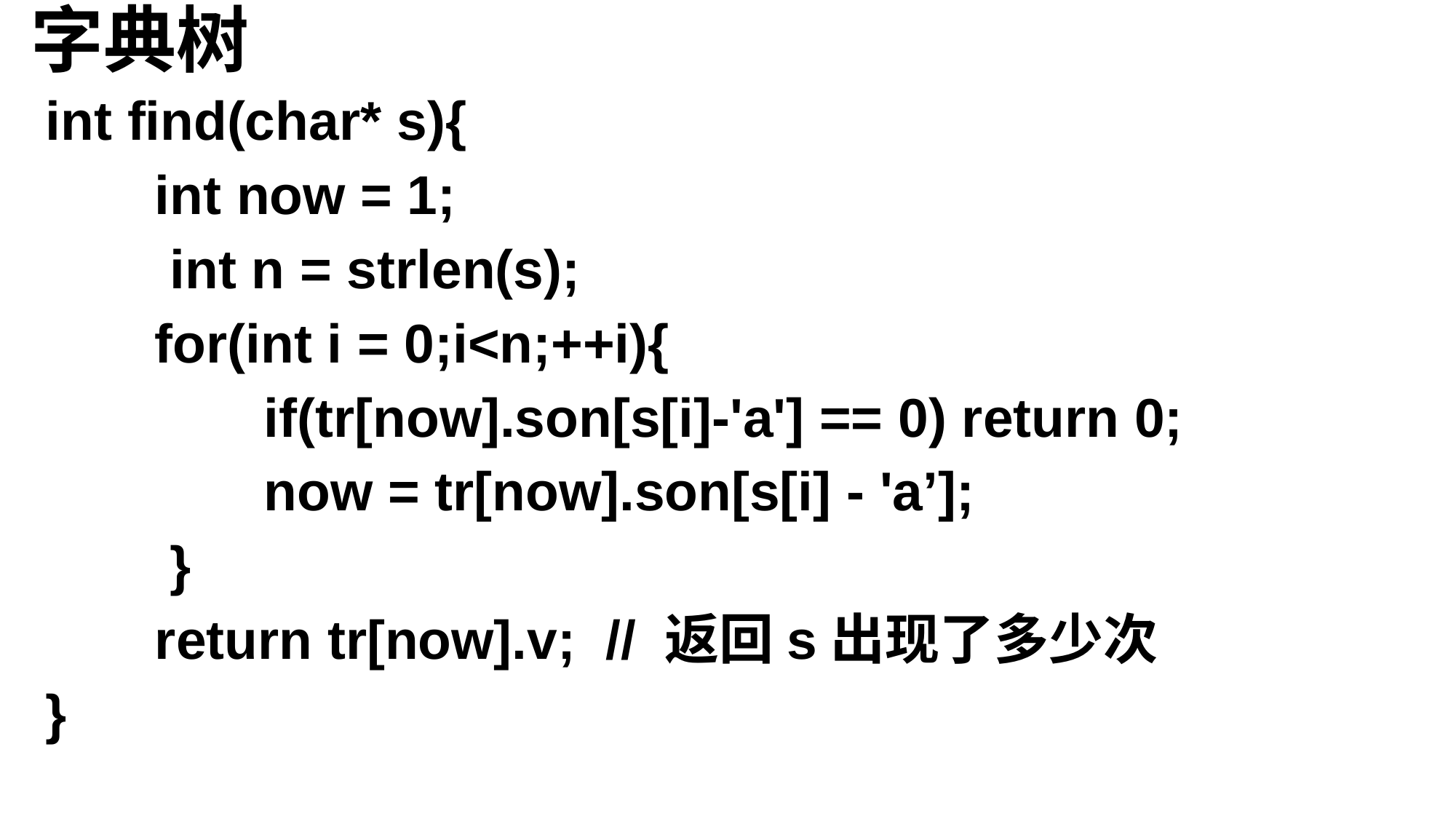

# 字典树
int find(char* s){
	int now = 1;
	 int n = strlen(s);
	for(int i = 0;i<n;++i){
		if(tr[now].son[s[i]-'a'] == 0) return 0;
		now = tr[now].son[s[i] - 'a’];
	 }
	return tr[now].v;  // 返回s出现了多少次
}